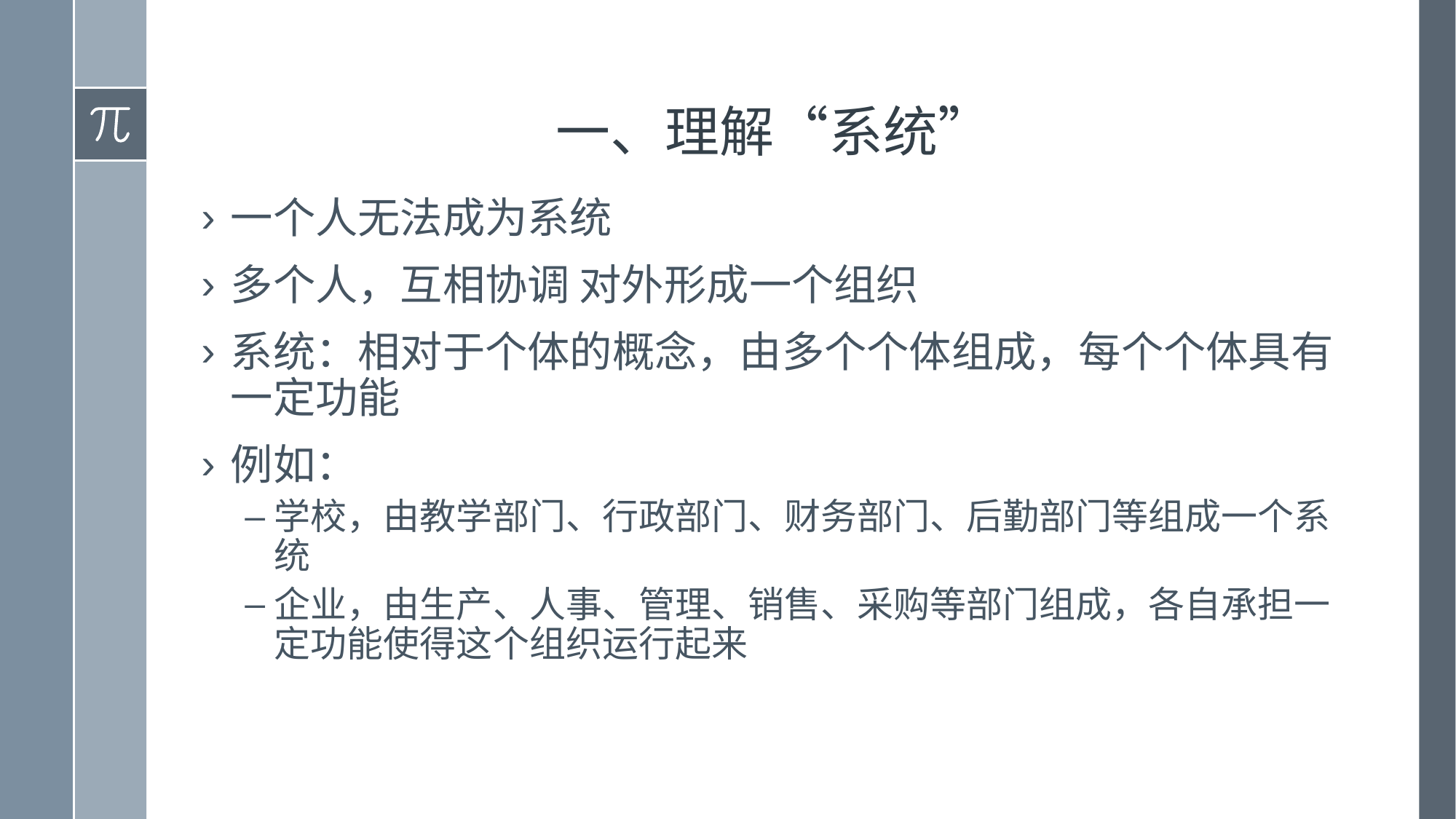

# 一、理解“系统”
一个人无法成为系统
多个人，互相协调 对外形成一个组织
系统：相对于个体的概念，由多个个体组成，每个个体具有一定功能
例如：
学校，由教学部门、行政部门、财务部门、后勤部门等组成一个系统
企业，由生产、人事、管理、销售、采购等部门组成，各自承担一定功能使得这个组织运行起来